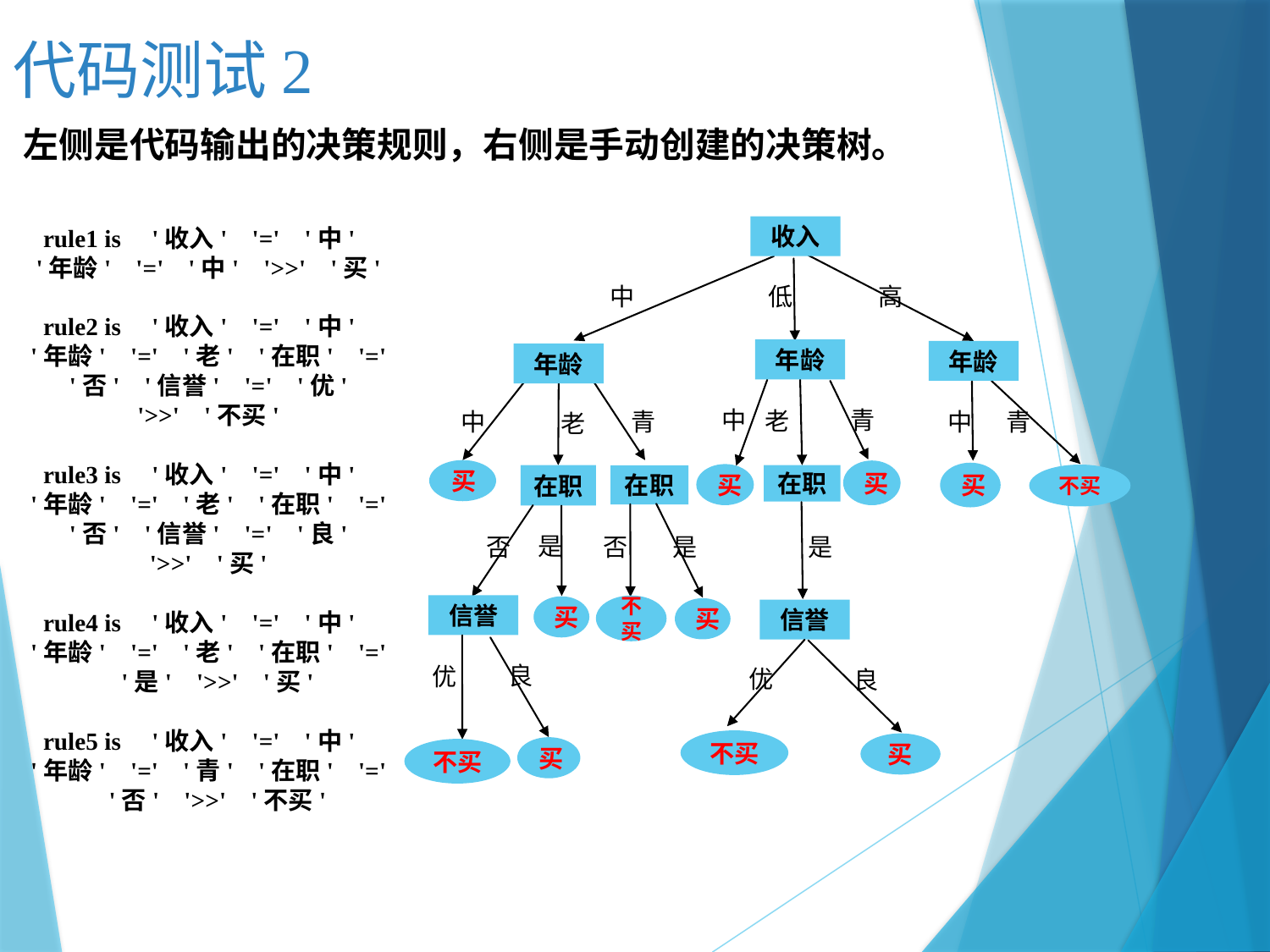

代码测试2
左侧是代码输出的决策规则，右侧是手动创建的决策树。
rule1 is     '收入'    '='    '中'    '年龄'    '='    '中'    '>>'    '买'

rule2 is     '收入'    '='    '中'    '年龄'    '='    '老'    '在职'    '='    '否'    '信誉'    '='    '优'    '>>'    '不买'

rule3 is     '收入'    '='    '中'    '年龄'    '='    '老'    '在职'    '='    '否'    '信誉'    '='    '良'    '>>'    '买'

rule4 is     '收入'    '='    '中'    '年龄'    '='    '老'    '在职'    '='    '是'    '>>'    '买'

rule5 is     '收入'    '='    '中'    '年龄'    '='    '青'    '在职'    '='    '否'    '>>'    '不买'

收入
低
中
高
年龄
年龄
中
青
年龄
中
青
老
买
在职
是
买
在职
是
不买
青
中
老
买
买
买
不买
在职
是
否
否
信誉
良
不买
优
买
买
信誉
优
不买
买
良